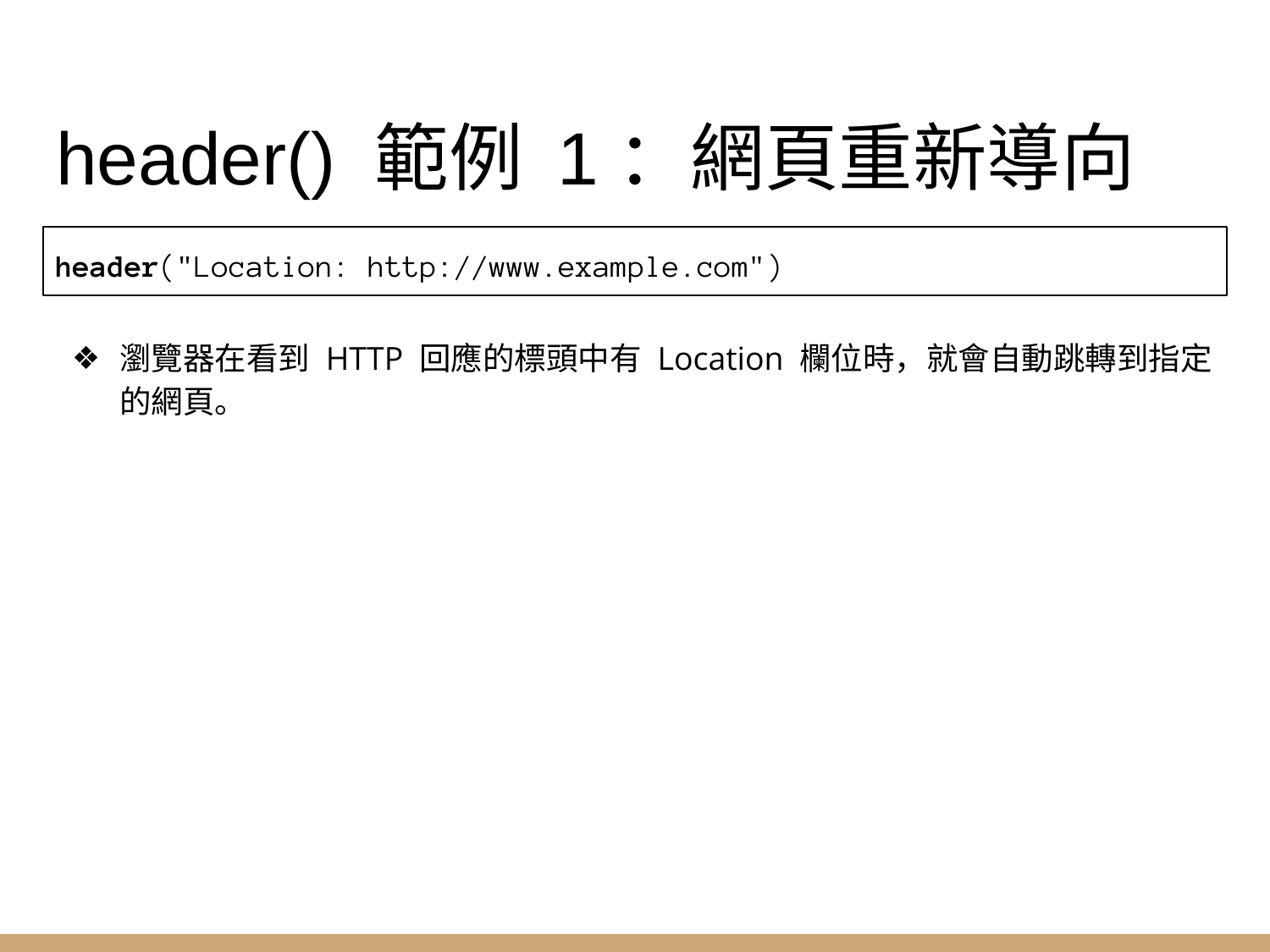

# header() 範例 1：網頁重新導向
header("Location: http://www.example.com")
瀏覽器在看到 HTTP 回應的標頭中有 Location 欄位時，就會自動跳轉到指定的網頁。